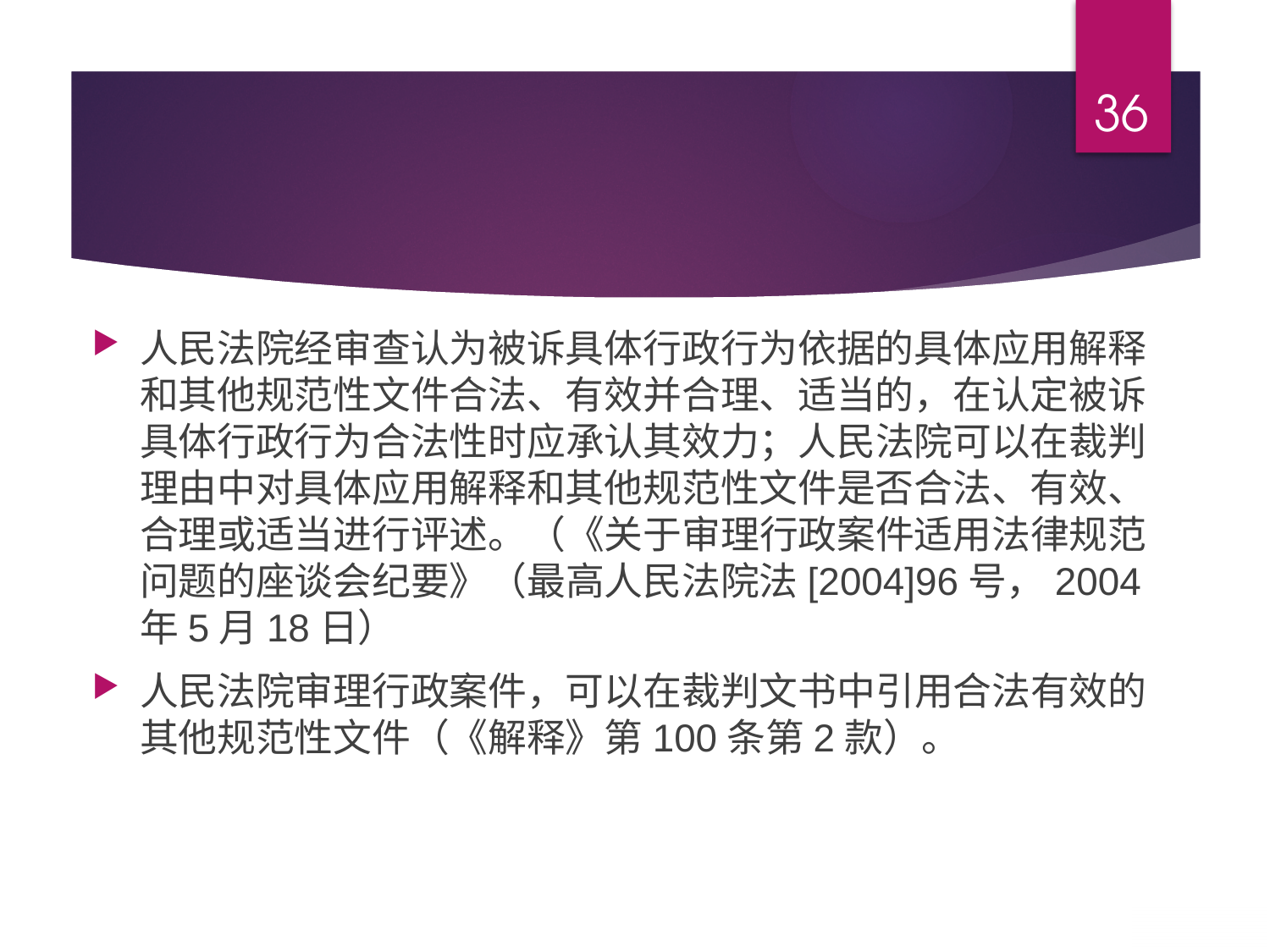

36
#
人民法院经审查认为被诉具体行政行为依据的具体应用解释和其他规范性文件合法、有效并合理、适当的，在认定被诉具体行政行为合法性时应承认其效力；人民法院可以在裁判理由中对具体应用解释和其他规范性文件是否合法、有效、合理或适当进行评述。（《关于审理行政案件适用法律规范问题的座谈会纪要》（最高人民法院法[2004]96号，2004年5月18日）
人民法院审理行政案件，可以在裁判文书中引用合法有效的其他规范性文件（《解释》第100条第2款）。